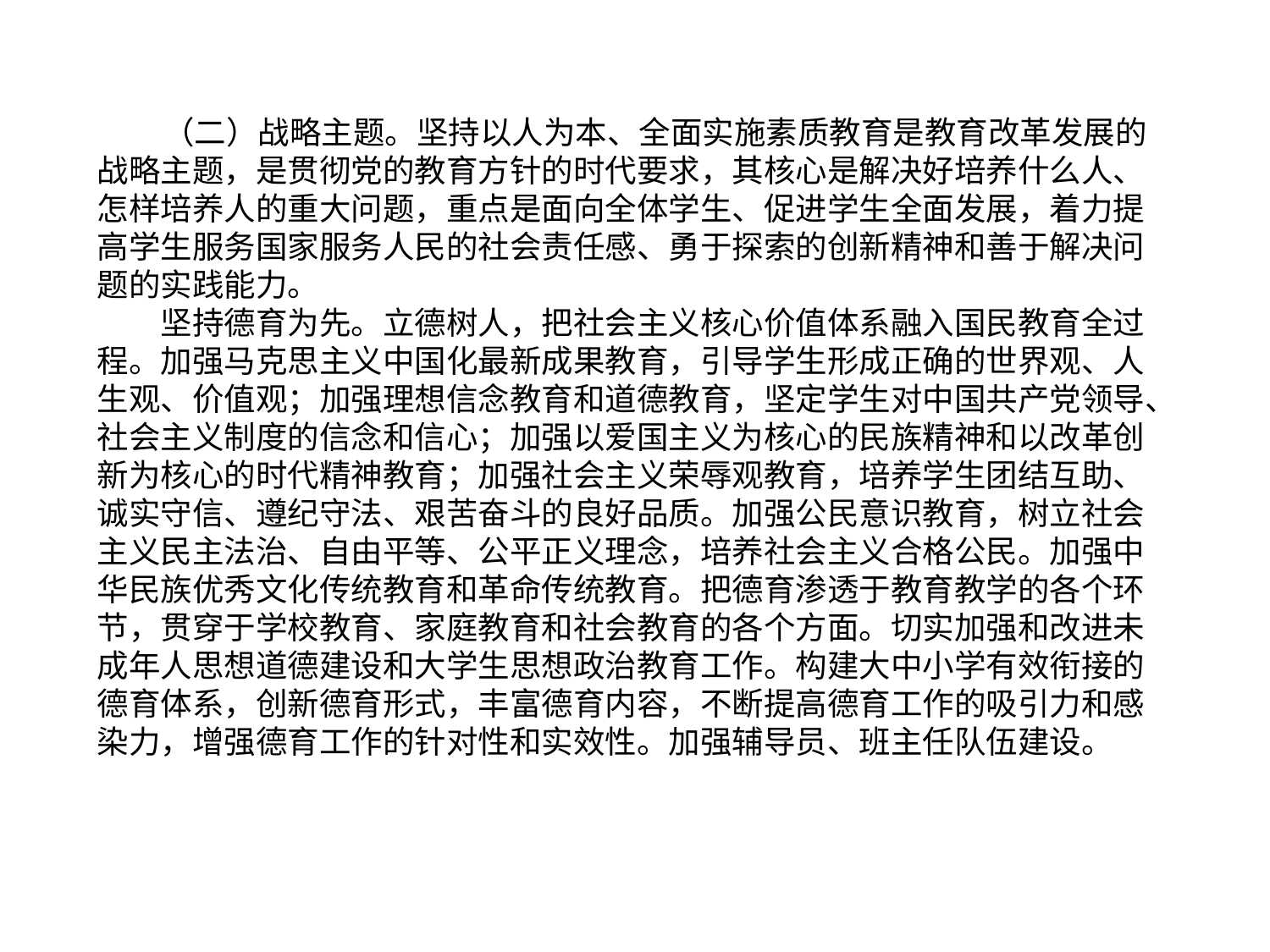

（二）战略主题。坚持以人为本、全面实施素质教育是教育改革发展的战略主题，是贯彻党的教育方针的时代要求，其核心是解决好培养什么人、怎样培养人的重大问题，重点是面向全体学生、促进学生全面发展，着力提高学生服务国家服务人民的社会责任感、勇于探索的创新精神和善于解决问题的实践能力。
　　坚持德育为先。立德树人，把社会主义核心价值体系融入国民教育全过程。加强马克思主义中国化最新成果教育，引导学生形成正确的世界观、人生观、价值观；加强理想信念教育和道德教育，坚定学生对中国共产党领导、社会主义制度的信念和信心；加强以爱国主义为核心的民族精神和以改革创新为核心的时代精神教育；加强社会主义荣辱观教育，培养学生团结互助、诚实守信、遵纪守法、艰苦奋斗的良好品质。加强公民意识教育，树立社会主义民主法治、自由平等、公平正义理念，培养社会主义合格公民。加强中华民族优秀文化传统教育和革命传统教育。把德育渗透于教育教学的各个环节，贯穿于学校教育、家庭教育和社会教育的各个方面。切实加强和改进未成年人思想道德建设和大学生思想政治教育工作。构建大中小学有效衔接的德育体系，创新德育形式，丰富德育内容，不断提高德育工作的吸引力和感染力，增强德育工作的针对性和实效性。加强辅导员、班主任队伍建设。